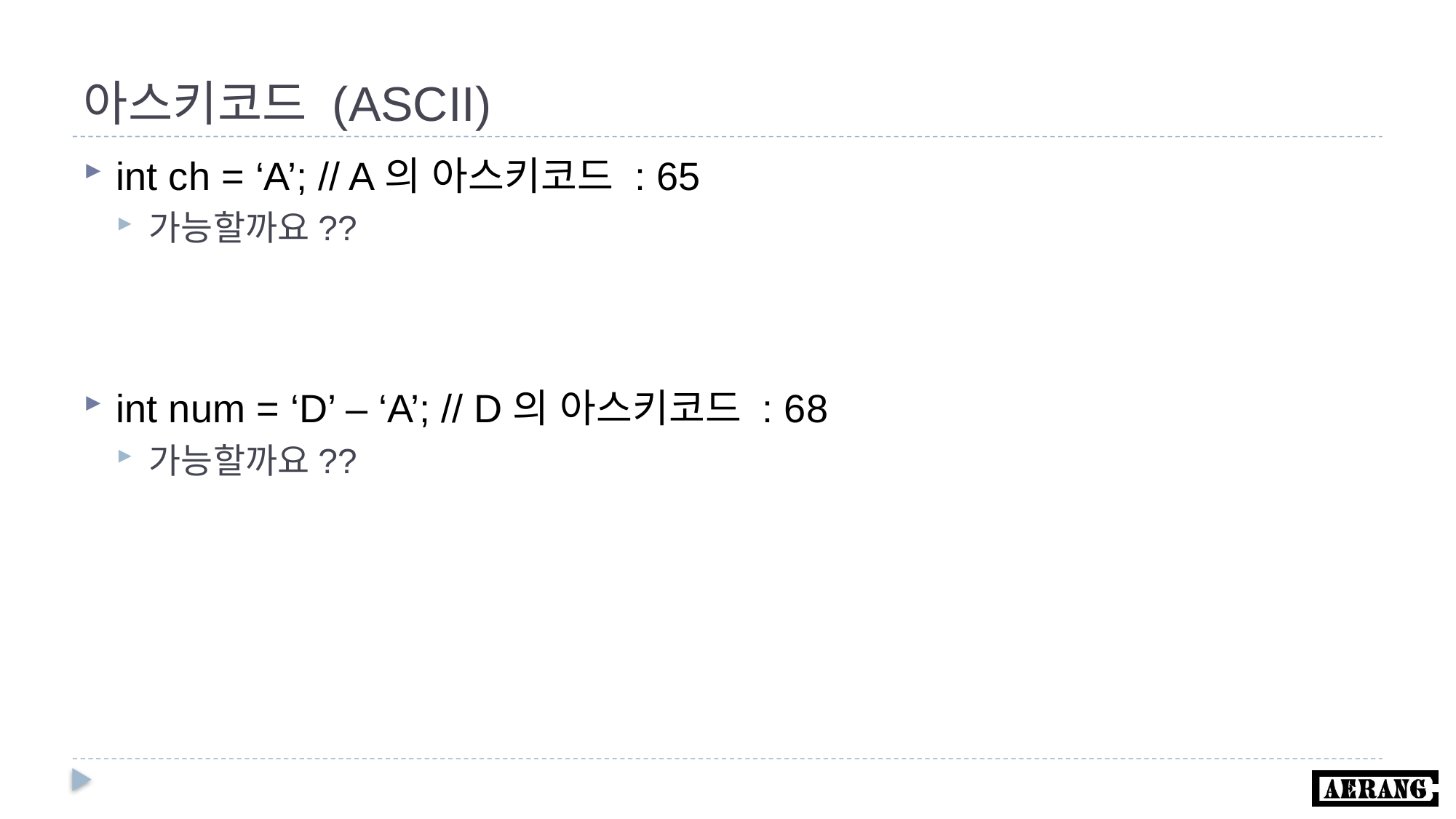

# 아스키코드 (ASCII)
int ch = ‘A’; // A의 아스키코드 : 65
가능할까요??

int num = ‘D’ – ‘A’; // D의 아스키코드 : 68
가능할까요??